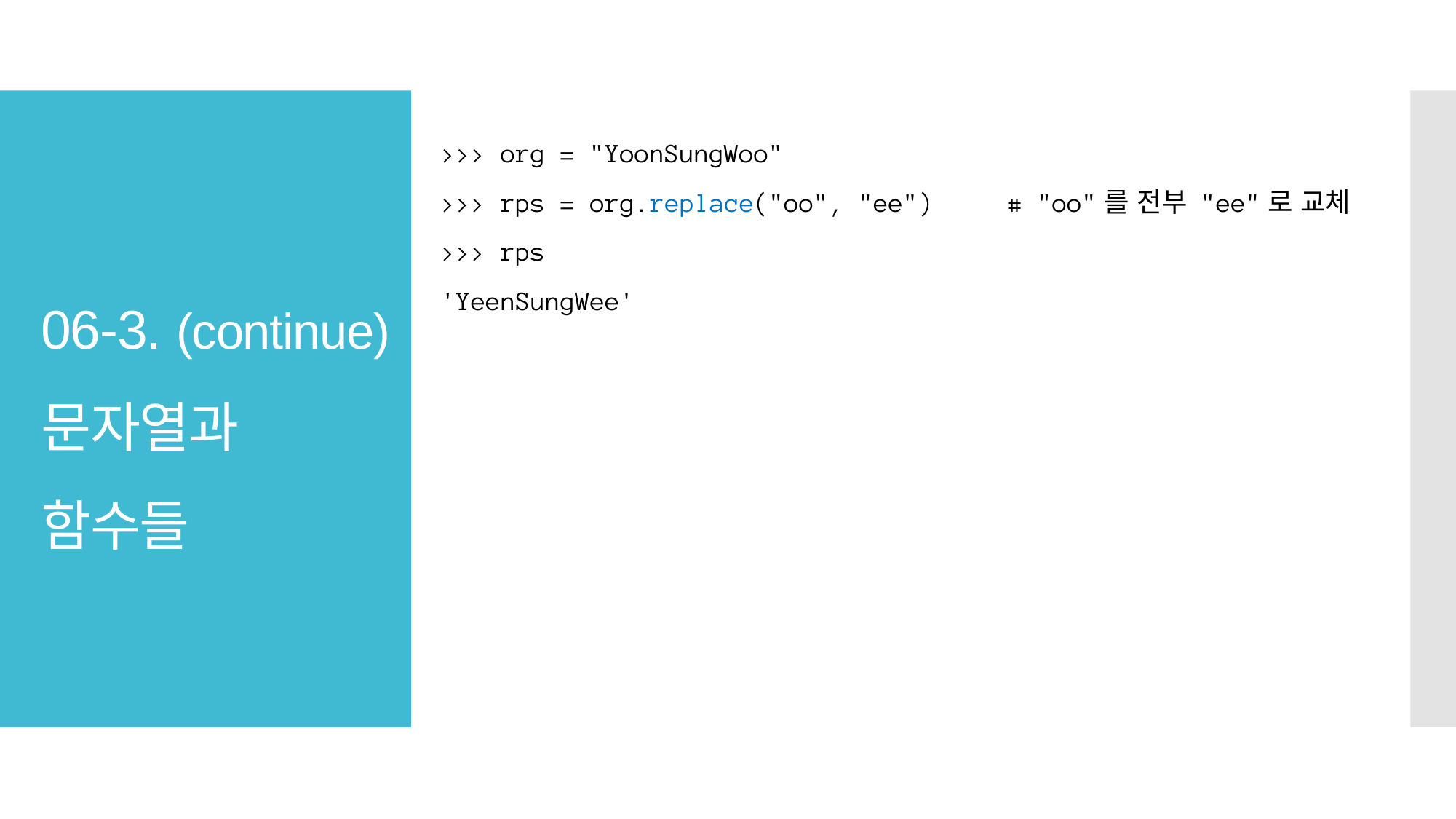

>>> org = "YoonSungWoo"
>>> rps = org.replace("oo", "ee")     # "oo"를 전부 "ee"로 교체
>>> rps
'YeenSungWee'
# 06-3. (continue) 문자열과 함수들